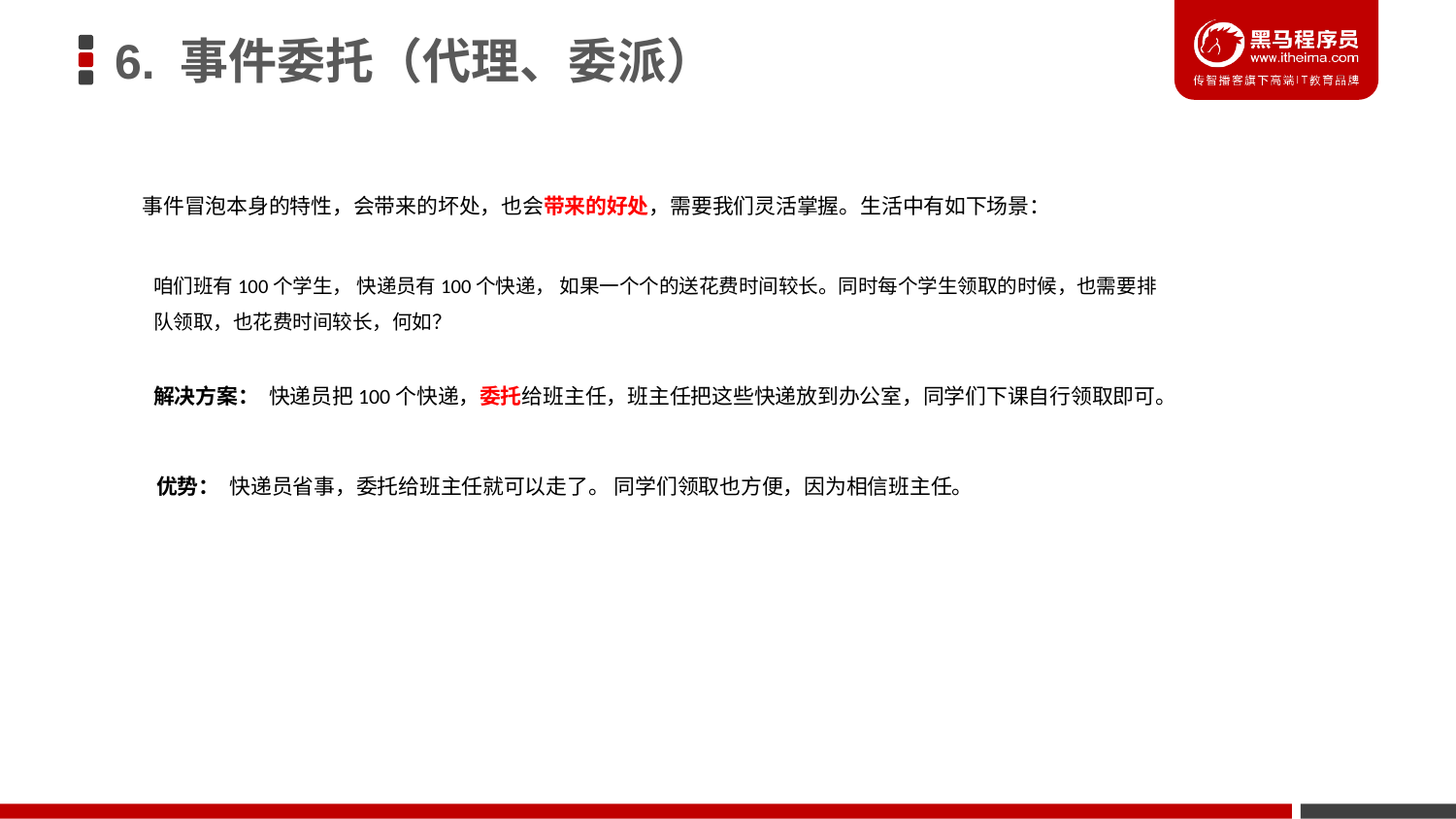

# 6. 事件委托（代理、委派）
事件冒泡本身的特性，会带来的坏处，也会带来的好处，需要我们灵活掌握。生活中有如下场景：
咱们班有100个学生， 快递员有100个快递， 如果一个个的送花费时间较长。同时每个学生领取的时候，也需要排队领取，也花费时间较长，何如？
解决方案：  快递员把100个快递，委托给班主任，班主任把这些快递放到办公室，同学们下课自行领取即可。
优势：  快递员省事，委托给班主任就可以走了。 同学们领取也方便，因为相信班主任。